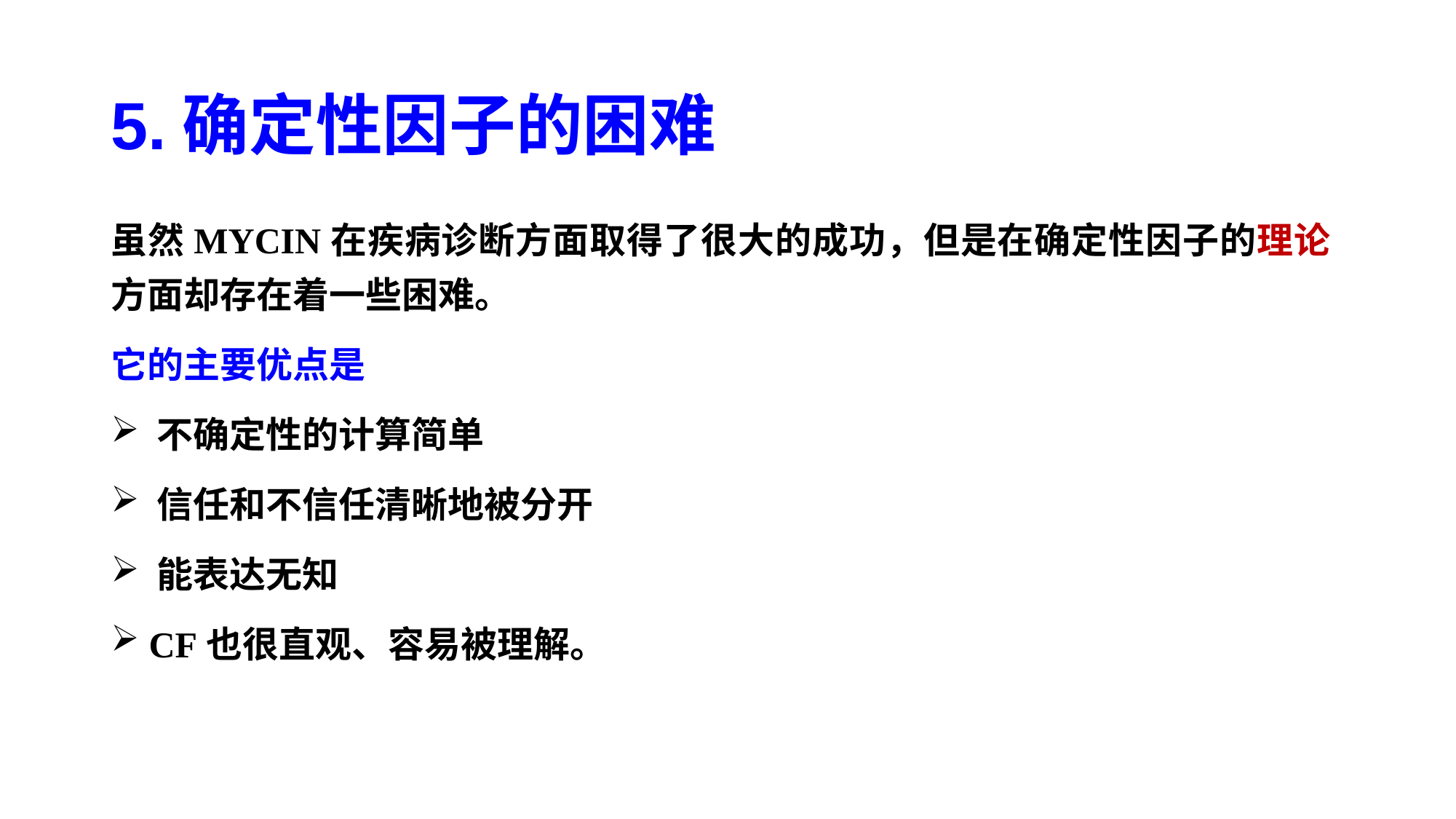

# 5.确定性因子的困难

虽然MYCIN在疾病诊断方面取得了很大的成功，但是在确定性因子的理论方面却存在着一些困难。
它的主要优点是
 不确定性的计算简单
 信任和不信任清晰地被分开
 能表达无知
 CF也很直观、容易被理解。